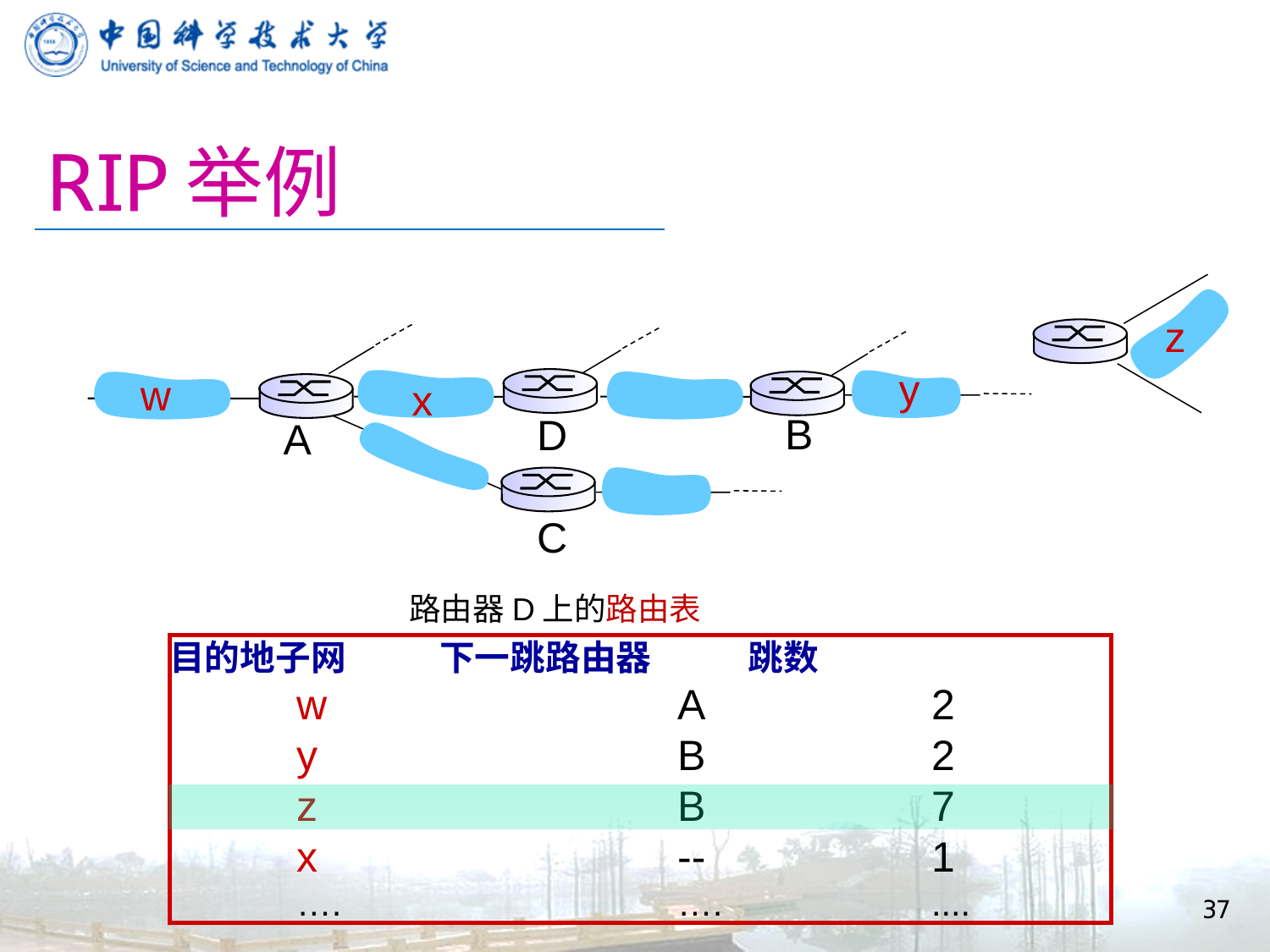

# RIP举例

z

y
w

x

B
D
A

C
路由器D上的路由表
目的地子网        	  下一跳路由器            跳数
 	w			A		2
	y			B		2
 	z			B		7
	x			--		1
	….			….		....

37